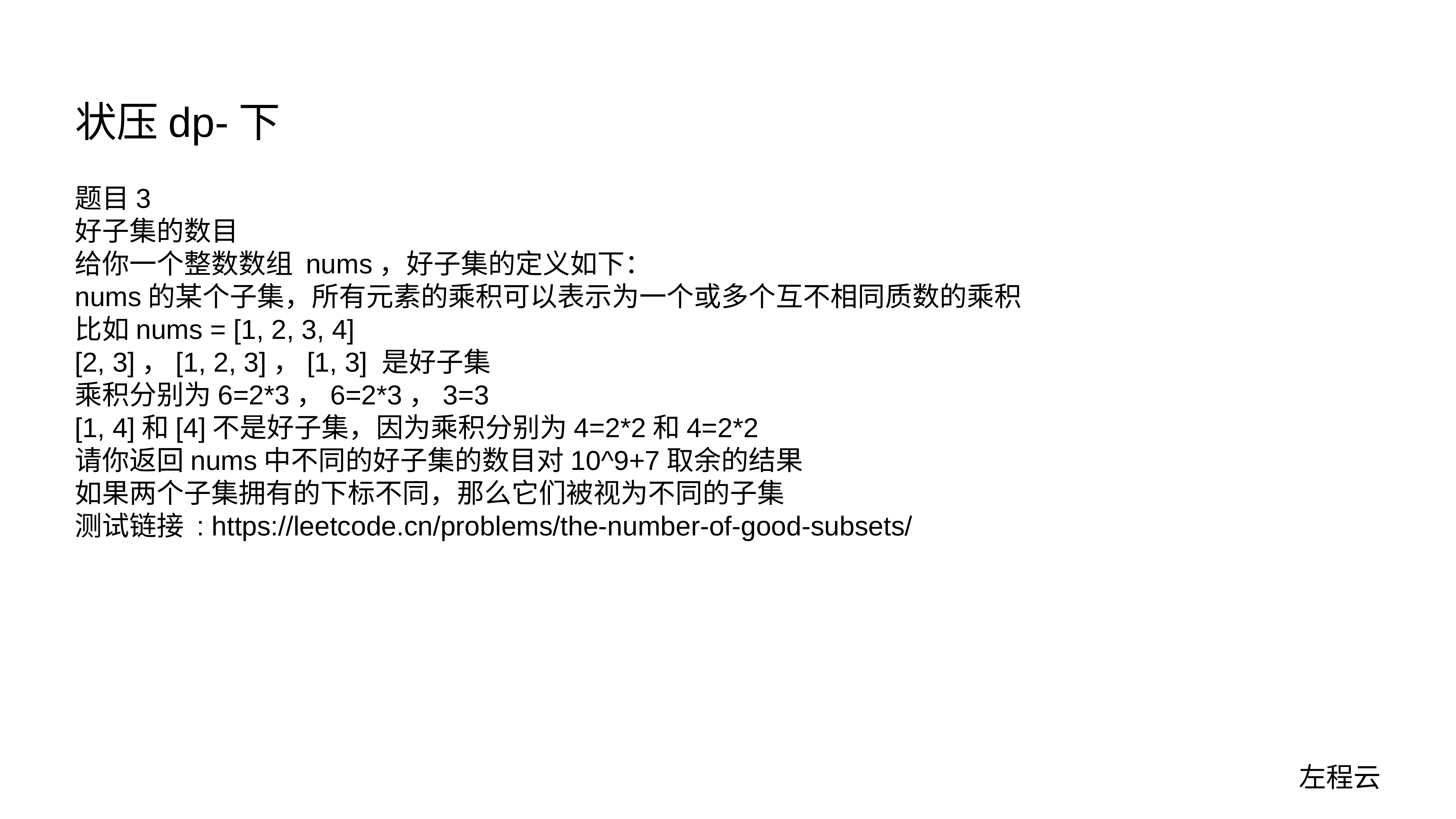

# 状压dp-下
题目3
好子集的数目
给你一个整数数组 nums，好子集的定义如下：
nums的某个子集，所有元素的乘积可以表示为一个或多个互不相同质数的乘积
比如nums = [1, 2, 3, 4]
[2, 3]，[1, 2, 3]，[1, 3] 是好子集
乘积分别为6=2*3，6=2*3，3=3
[1, 4]和[4]不是好子集，因为乘积分别为4=2*2和4=2*2
请你返回nums中不同的好子集的数目对10^9+7取余的结果
如果两个子集拥有的下标不同，那么它们被视为不同的子集
测试链接 : https://leetcode.cn/problems/the-number-of-good-subsets/
左程云